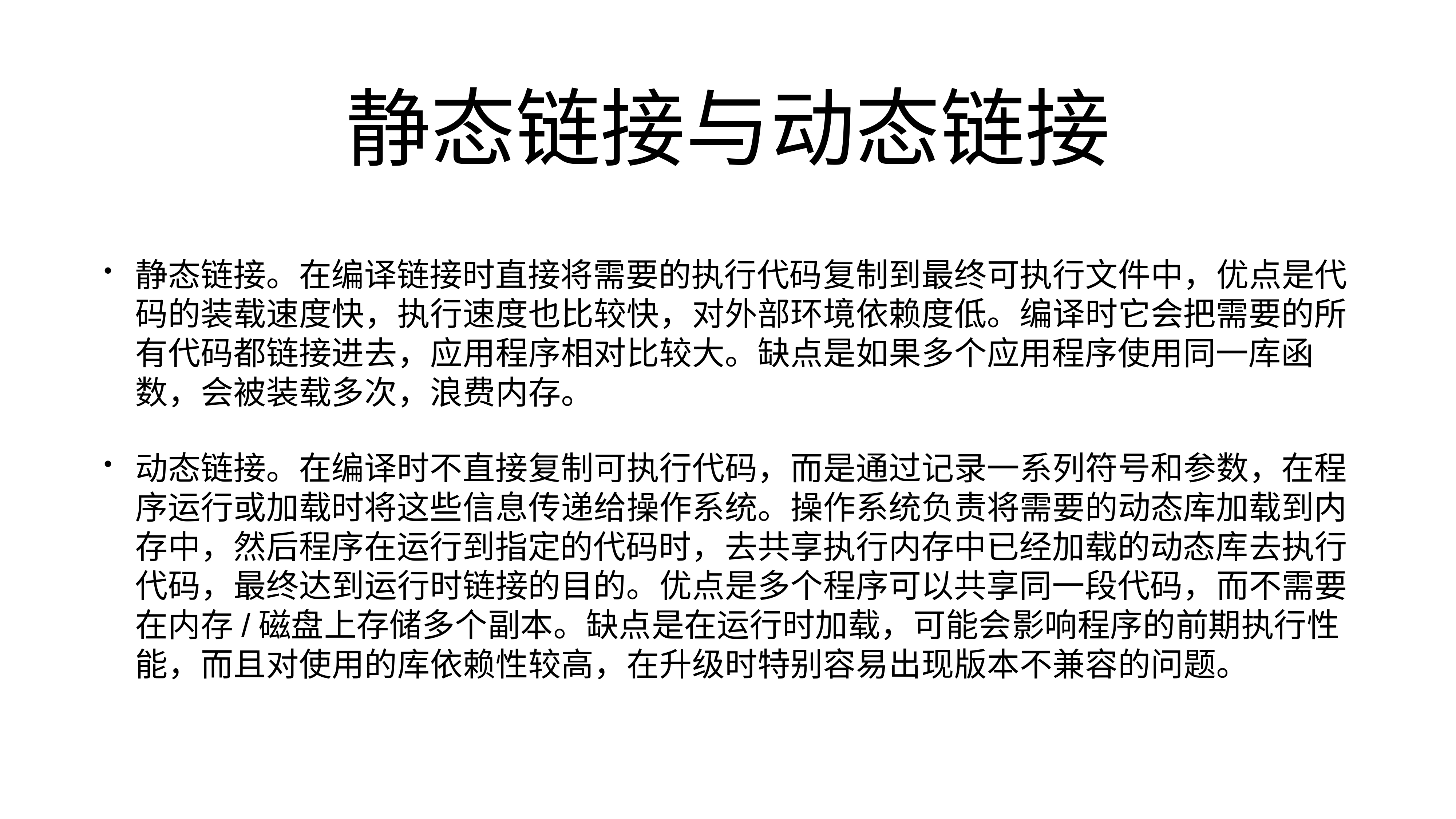

# 静态链接与动态链接
静态链接。在编译链接时直接将需要的执行代码复制到最终可执行文件中，优点是代码的装载速度快，执行速度也比较快，对外部环境依赖度低。编译时它会把需要的所有代码都链接进去，应用程序相对比较大。缺点是如果多个应用程序使用同一库函数，会被装载多次，浪费内存。
动态链接。在编译时不直接复制可执行代码，而是通过记录一系列符号和参数，在程序运行或加载时将这些信息传递给操作系统。操作系统负责将需要的动态库加载到内存中，然后程序在运行到指定的代码时，去共享执行内存中已经加载的动态库去执行代码，最终达到运行时链接的目的。优点是多个程序可以共享同一段代码，而不需要在内存/磁盘上存储多个副本。缺点是在运行时加载，可能会影响程序的前期执行性能，而且对使用的库依赖性较高，在升级时特别容易出现版本不兼容的问题。